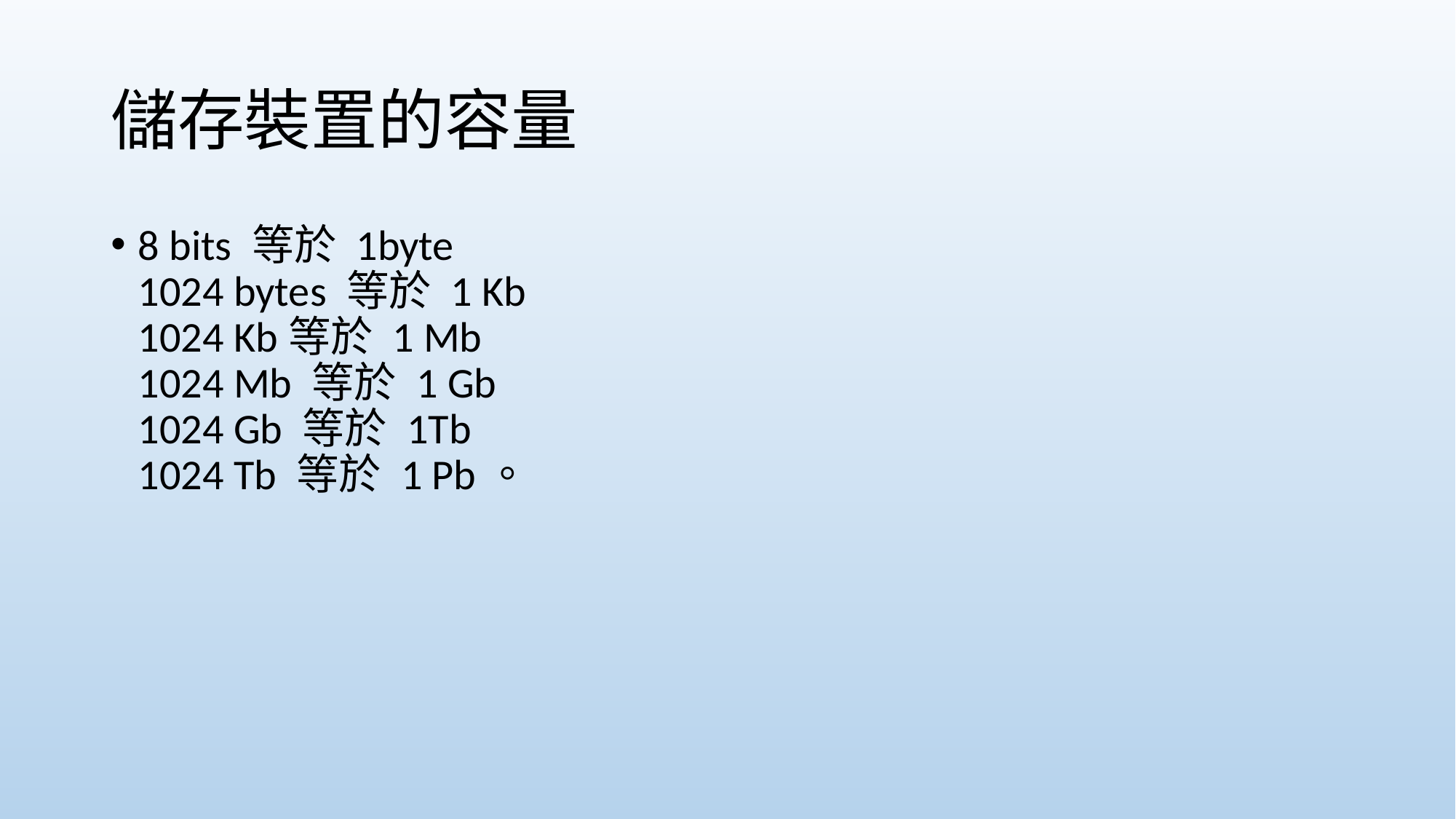

# 儲存裝置的容量
8 bits 等於 1byte
1024 bytes 等於 1 Kb
1024 Kb等於 1 Mb
1024 Mb 等於 1 Gb
1024 Gb 等於 1Tb
1024 Tb 等於 1 Pb。